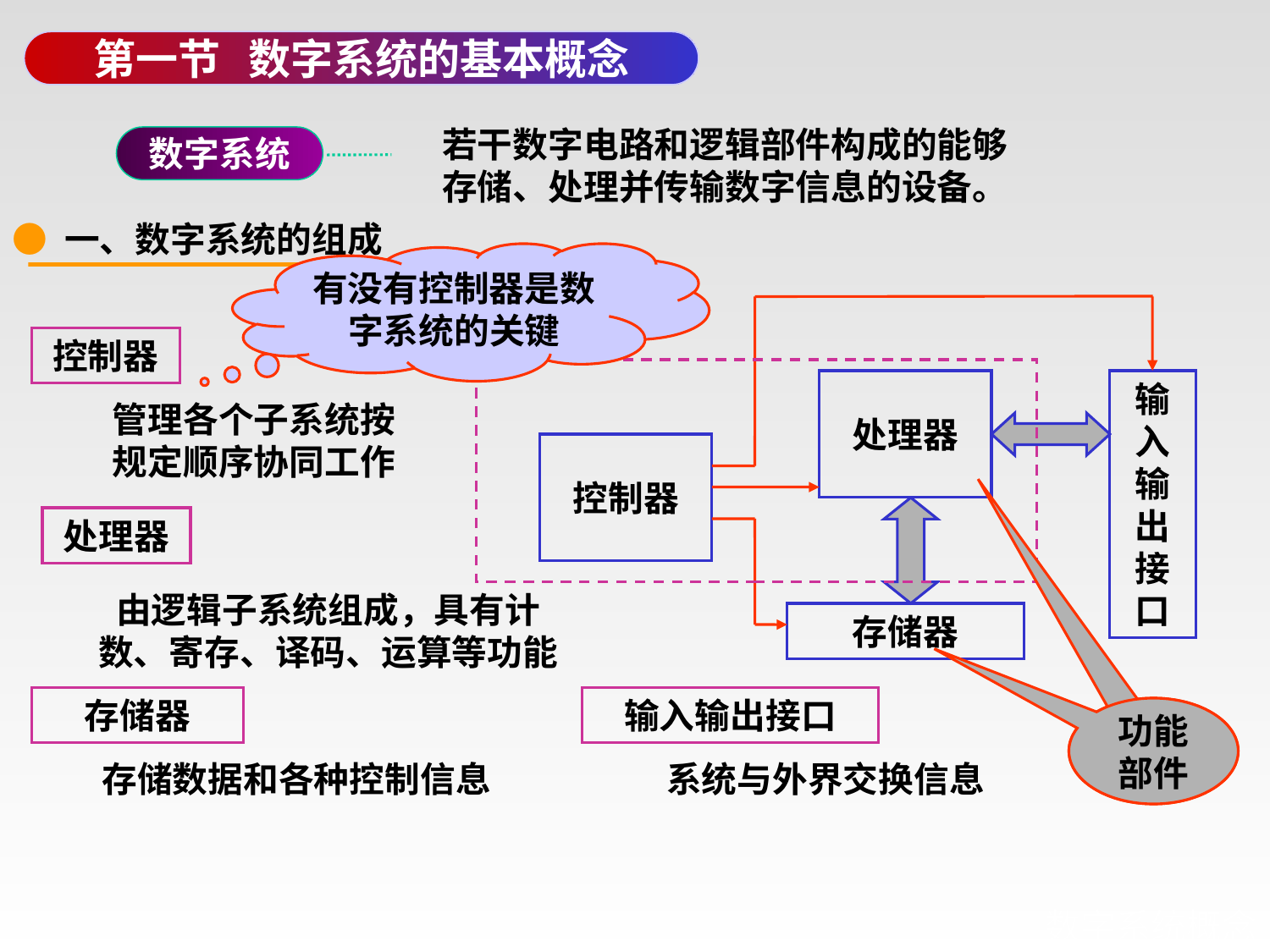

第一节   数字系统的基本概念
若干数字电路和逻辑部件构成的能够存储、处理并传输数字信息的设备。
数字系统

● 一、数字系统的组成

有没有控制器是数字系统的关键

处理器
输入输出接口

控制器

存储器

控制器

管理各个子系统按规定顺序协同工作
处理器
由逻辑子系统组成，具有计数、寄存、译码、运算等功能
存储器
输入输出接口
功能部件
功能部件
存储数据和各种控制信息
系统与外界交换信息
# 数字系统概念